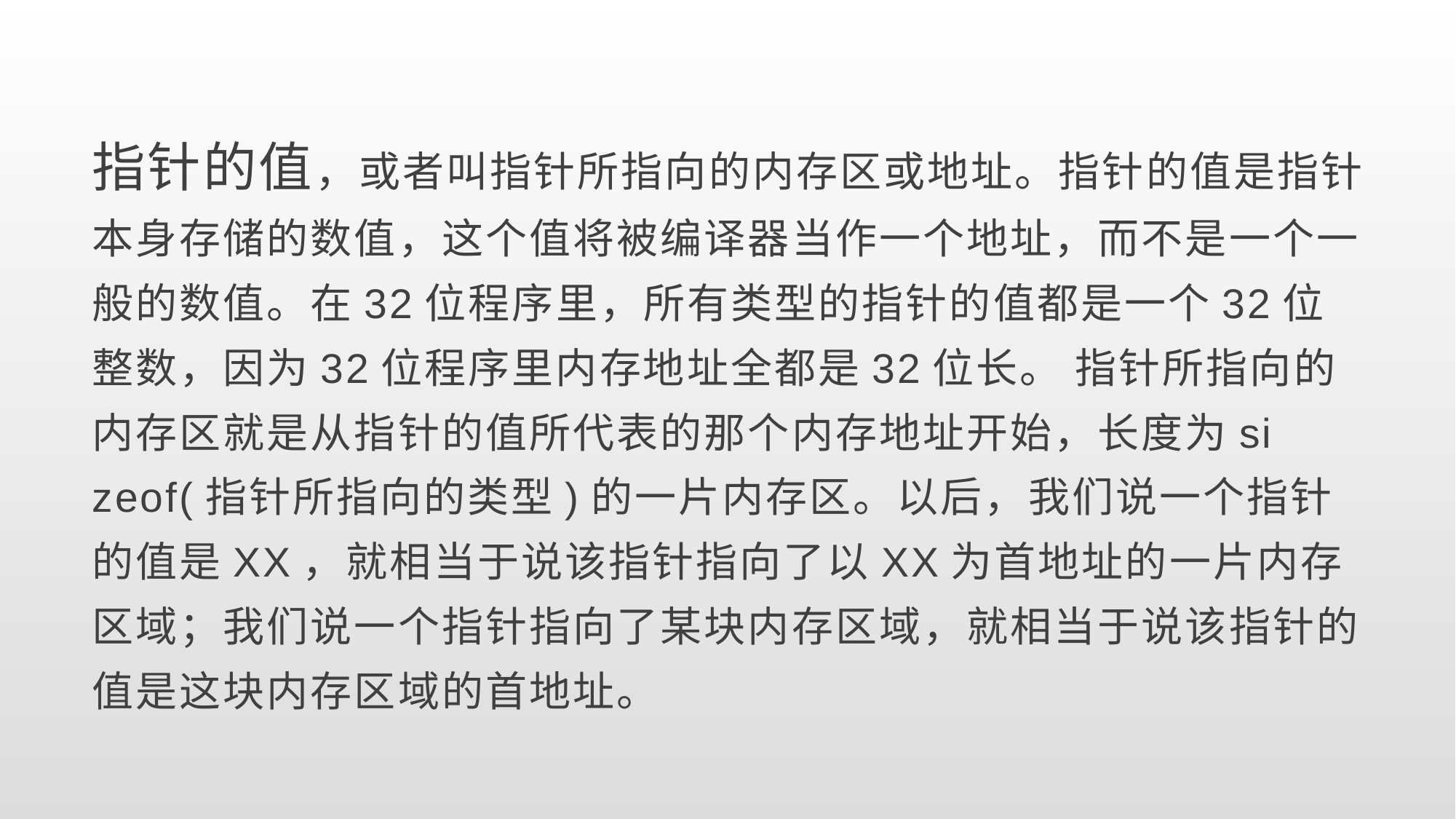

指针的值，或者叫指针所指向的内存区或地址。指针的值是指针本身存储的数值，这个值将被编译器当作一个地址，而不是一个一般的数值。在32位程序里，所有类型的指针的值都是一个32位整数，因为32位程序里内存地址全都是32位长。 指针所指向的内存区就是从指针的值所代表的那个内存地址开始，长度为si zeof(指针所指向的类型)的一片内存区。以后，我们说一个指针的值是XX，就相当于说该指针指向了以XX为首地址的一片内存区域；我们说一个指针指向了某块内存区域，就相当于说该指针的值是这块内存区域的首地址。